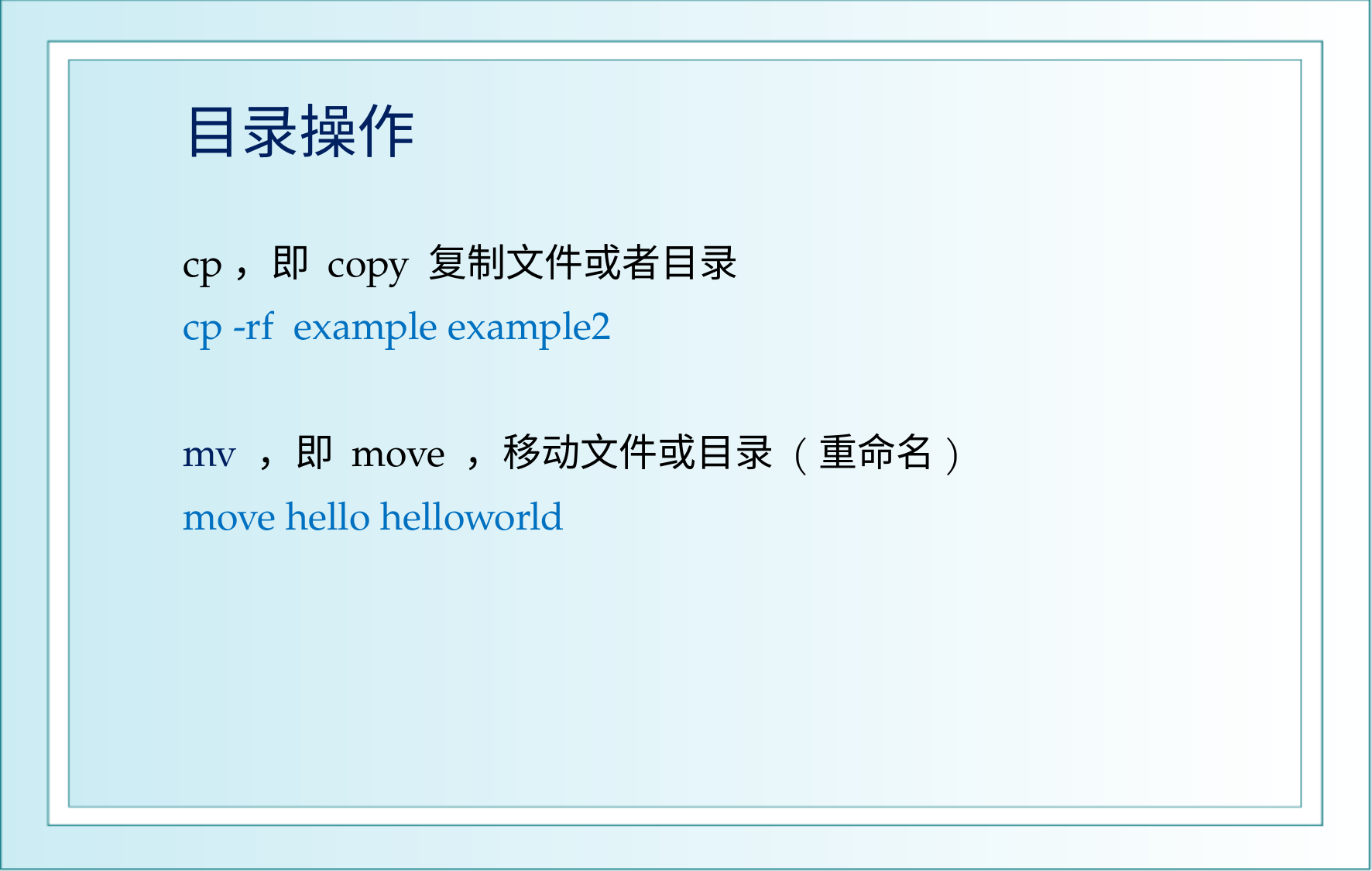

# 目录操作
cp，即 copy 复制文件或者目录
cp -rf  example example2

mv ，即 move ，移动文件或目录 (重命名)
move hello helloworld